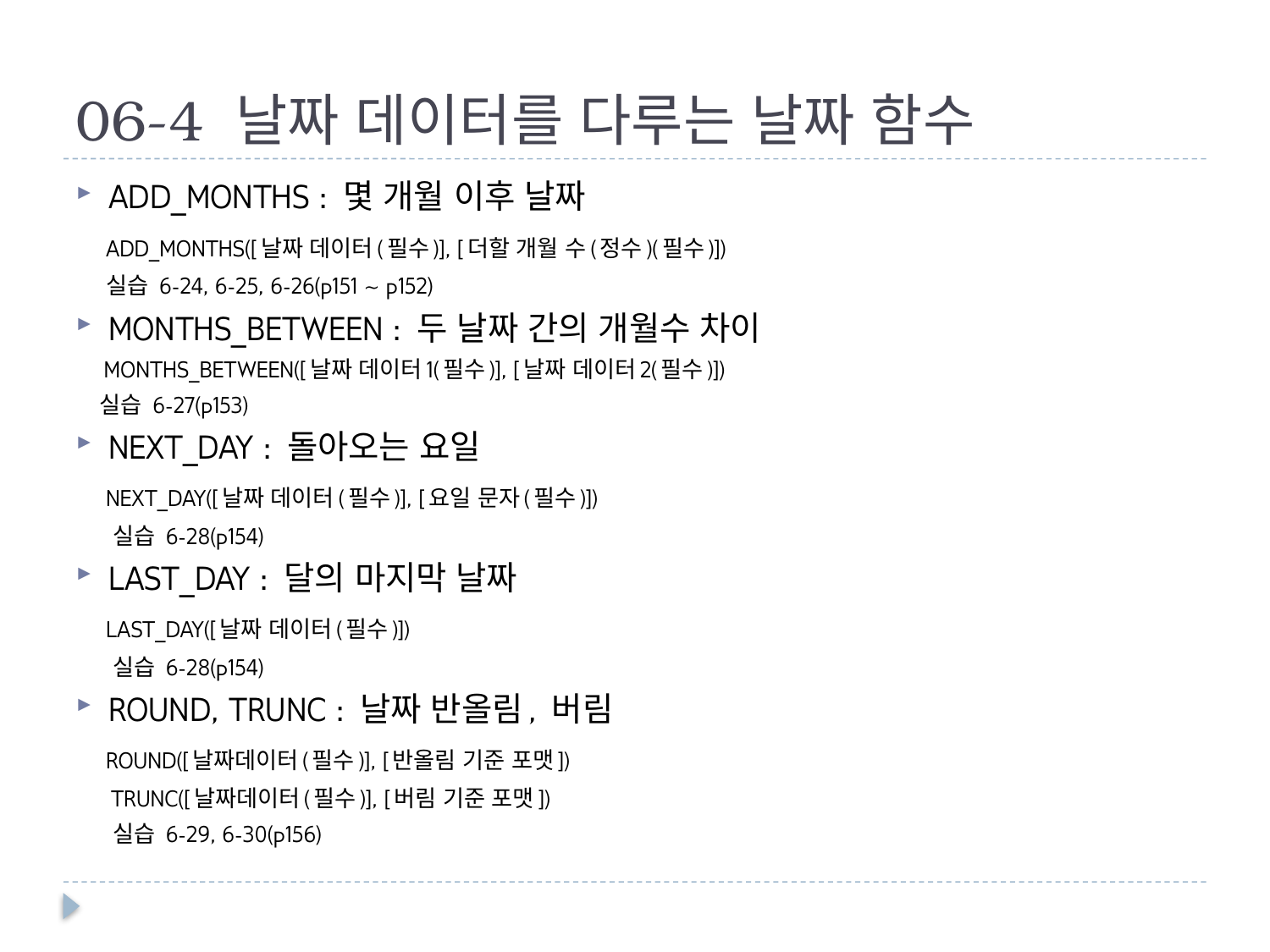

# 06-4 날짜 데이터를 다루는 날짜 함수
ADD_MONTHS : 몇 개월 이후 날짜
   ADD_MONTHS([날짜 데이터(필수)], [더할 개월 수(정수)(필수)])
    실습 6-24, 6-25, 6-26(p151 ~ p152)
MONTHS_BETWEEN : 두 날짜 간의 개월수 차이
    MONTHS_BETWEEN([날짜 데이터1(필수)], [날짜 데이터2(필수)])
   실습 6-27(p153)
NEXT_DAY : 돌아오는 요일
   NEXT_DAY([날짜 데이터(필수)], [요일 문자(필수)])
     실습 6-28(p154)
LAST_DAY : 달의 마지막 날짜
   LAST_DAY([날짜 데이터(필수)])
     실습 6-28(p154)
ROUND, TRUNC : 날짜 반올림, 버림
   ROUND([날짜데이터(필수)], [반올림 기준 포맷])
     TRUNC([날짜데이터(필수)], [버림 기준 포맷])
     실습 6-29, 6-30(p156)